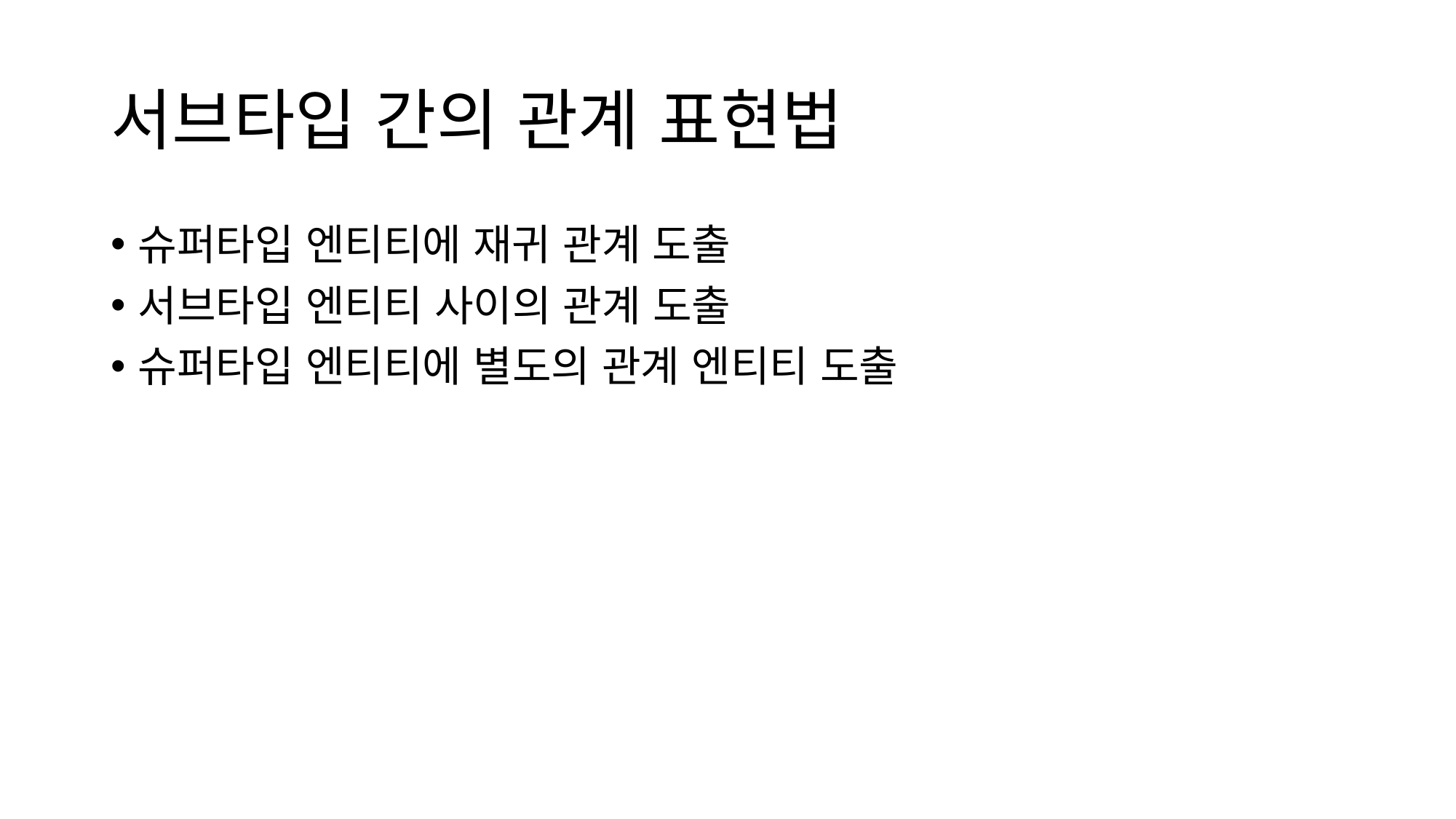

# 서브타입 간의 관계 표현법
슈퍼타입 엔티티에 재귀 관계 도출
서브타입 엔티티 사이의 관계 도출
슈퍼타입 엔티티에 별도의 관계 엔티티 도출